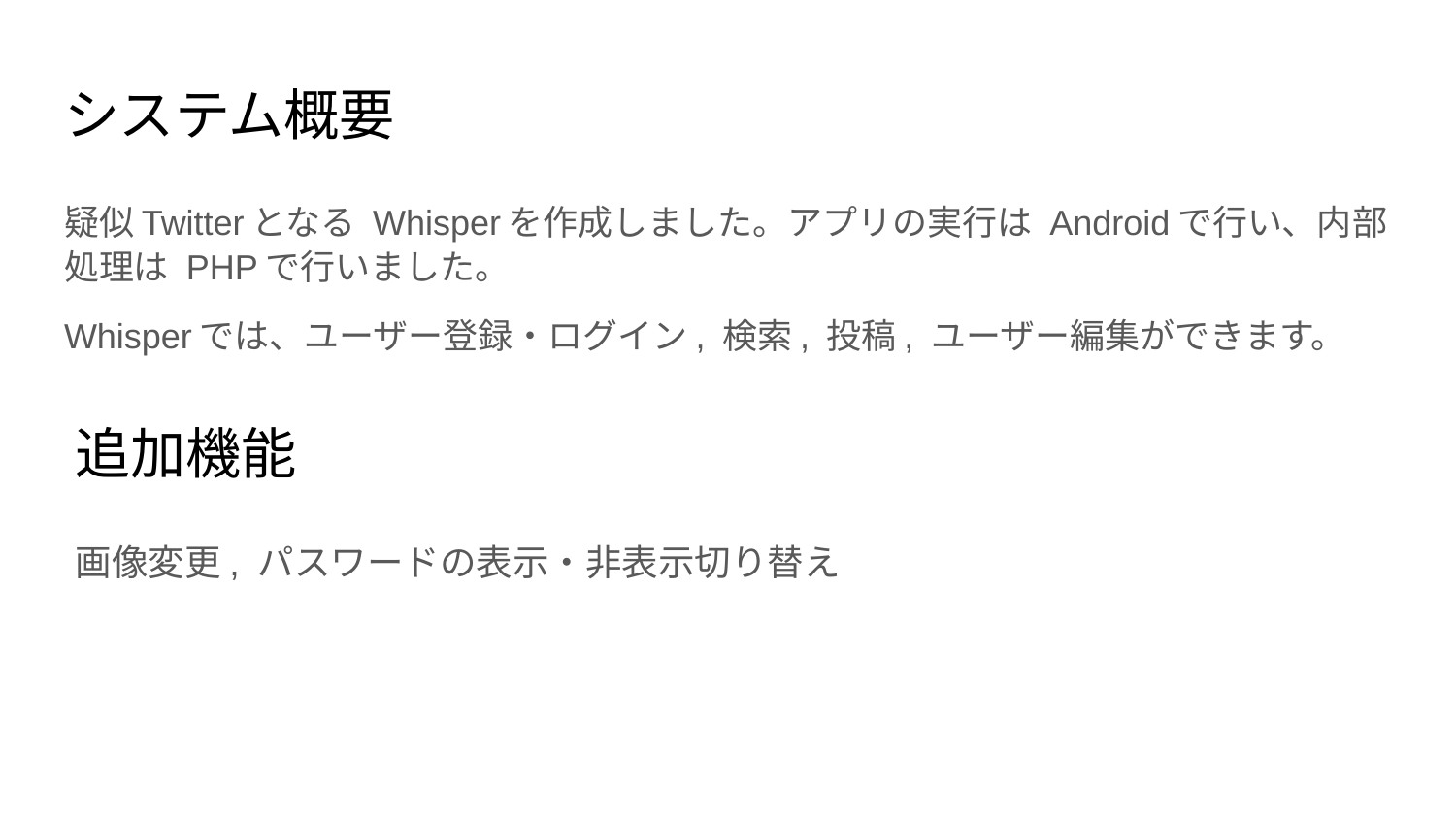

# システム概要
疑似Twitterとなる Whisperを作成しました。アプリの実行は Androidで行い、内部処理は PHPで行いました。
Whisperでは、ユーザー登録・ログイン, 検索, 投稿, ユーザー編集ができます。
追加機能
画像変更, パスワードの表示・非表示切り替え